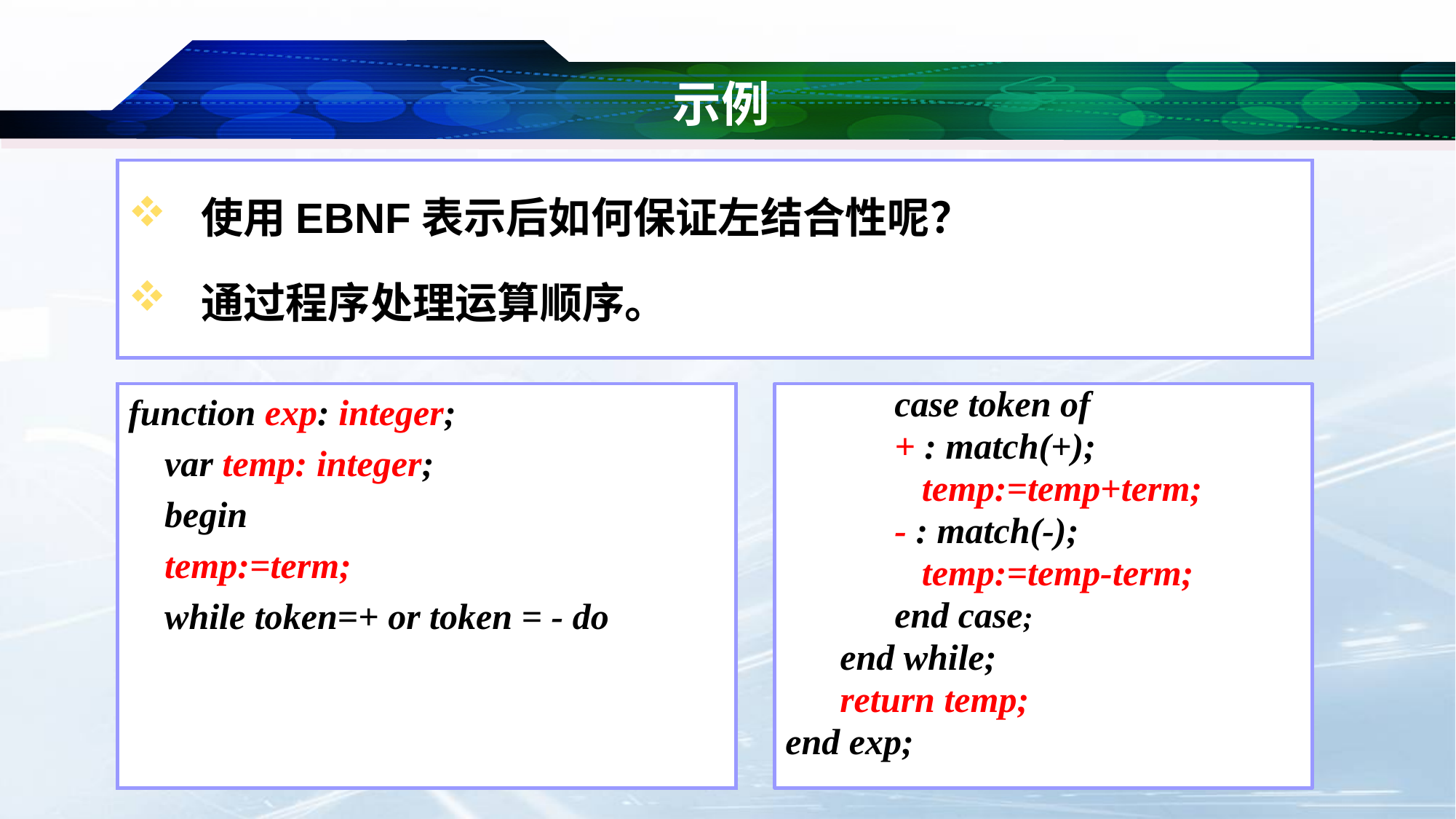

# 示例
使用EBNF表示后如何保证左结合性呢？
通过程序处理运算顺序。

function exp: integer;
    var temp: integer;
    begin
    temp:=term;
    while token=+ or token = - do
case token of
+ : match(+);
   temp:=temp+term;
- : match(-);
   temp:=temp-term;
end case;
end while;
return temp;
end exp;